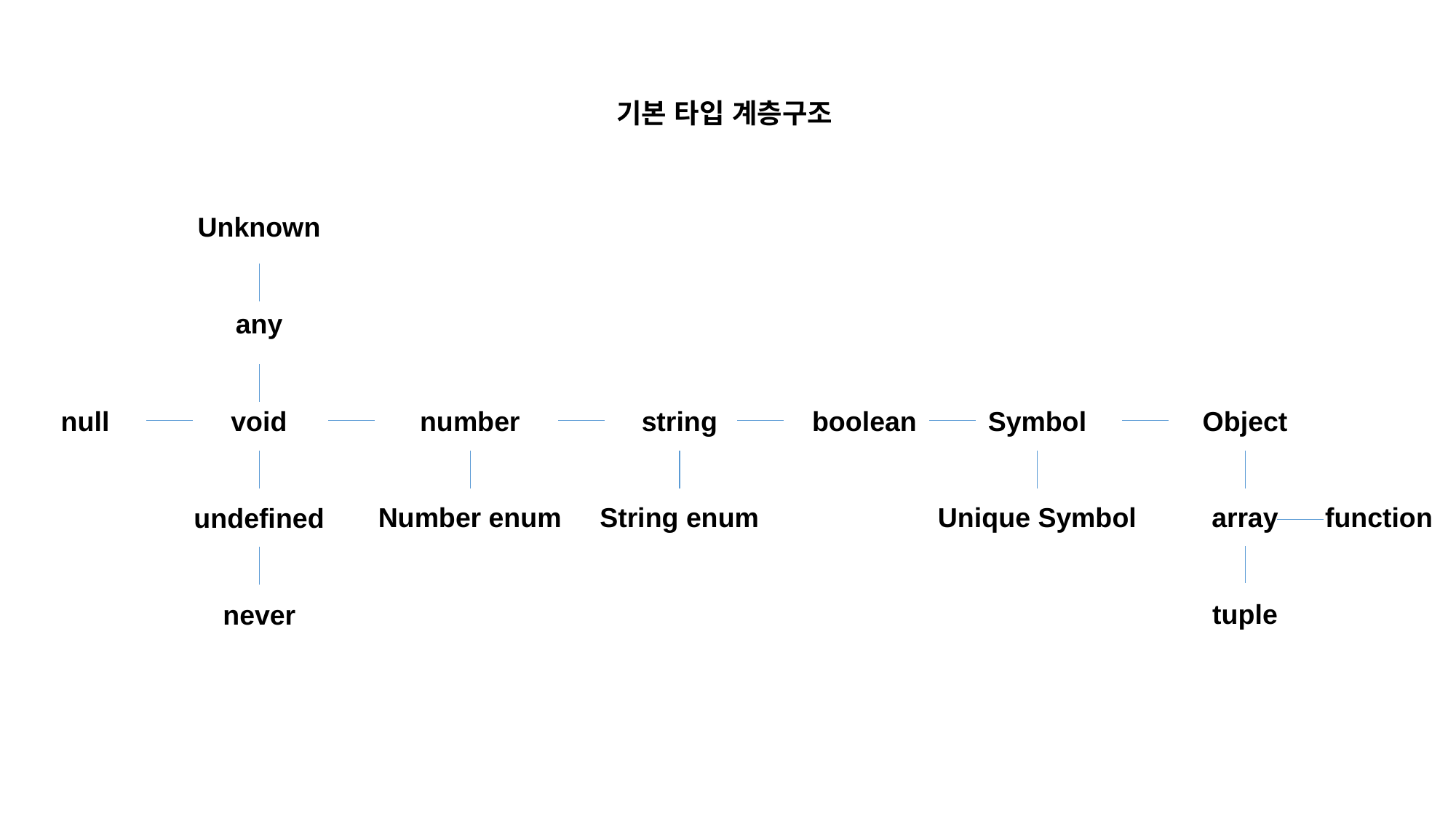

기본 타입 계층구조
Unknown
any
null
void
number
string
boolean
Symbol
Object
Number enum
String enum
Unique Symbol
array
function
undefined
tuple
never